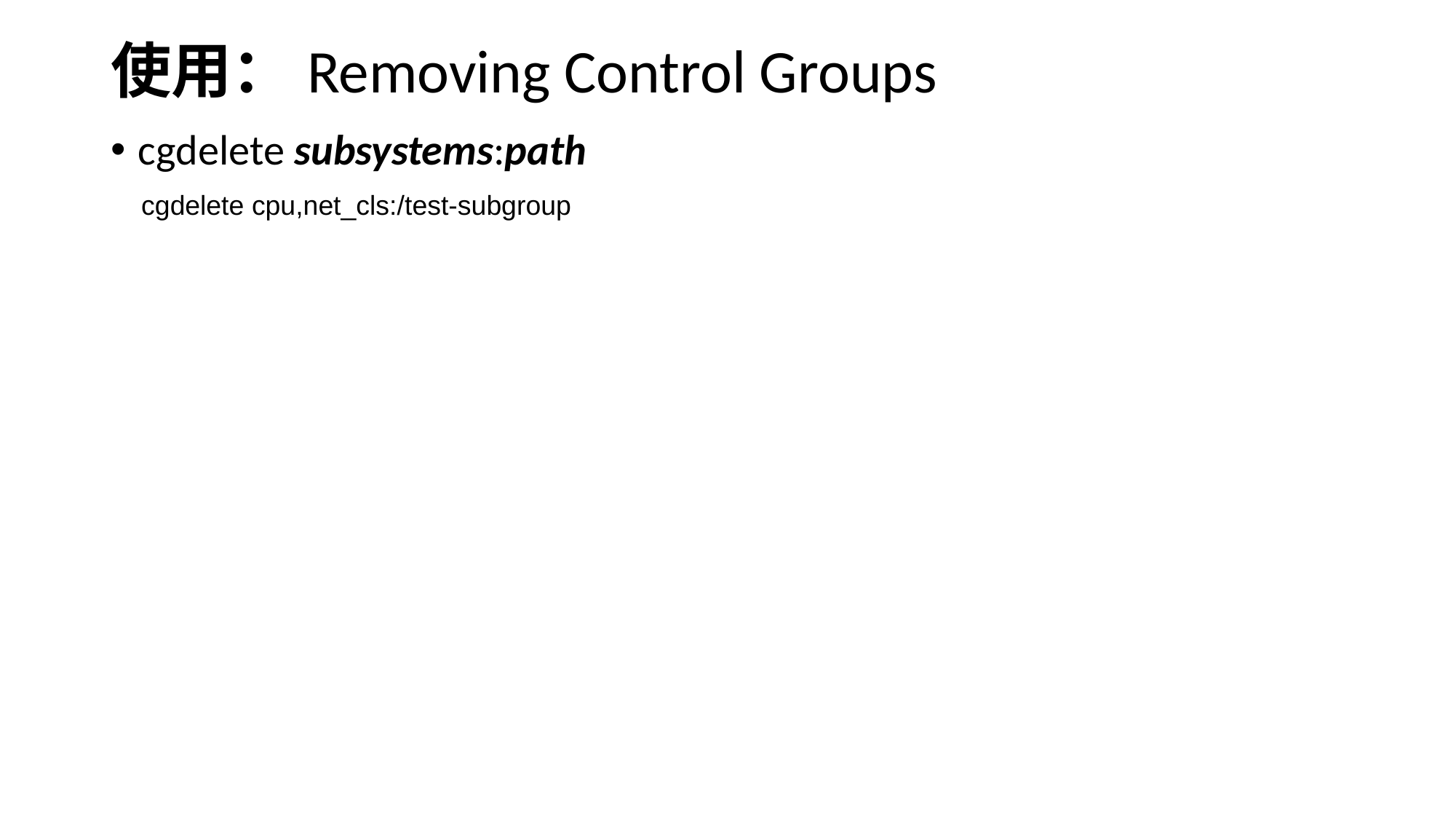

# 使用：Removing Control Groups
cgdelete subsystems:path
cgdelete cpu,net_cls:/test-subgroup